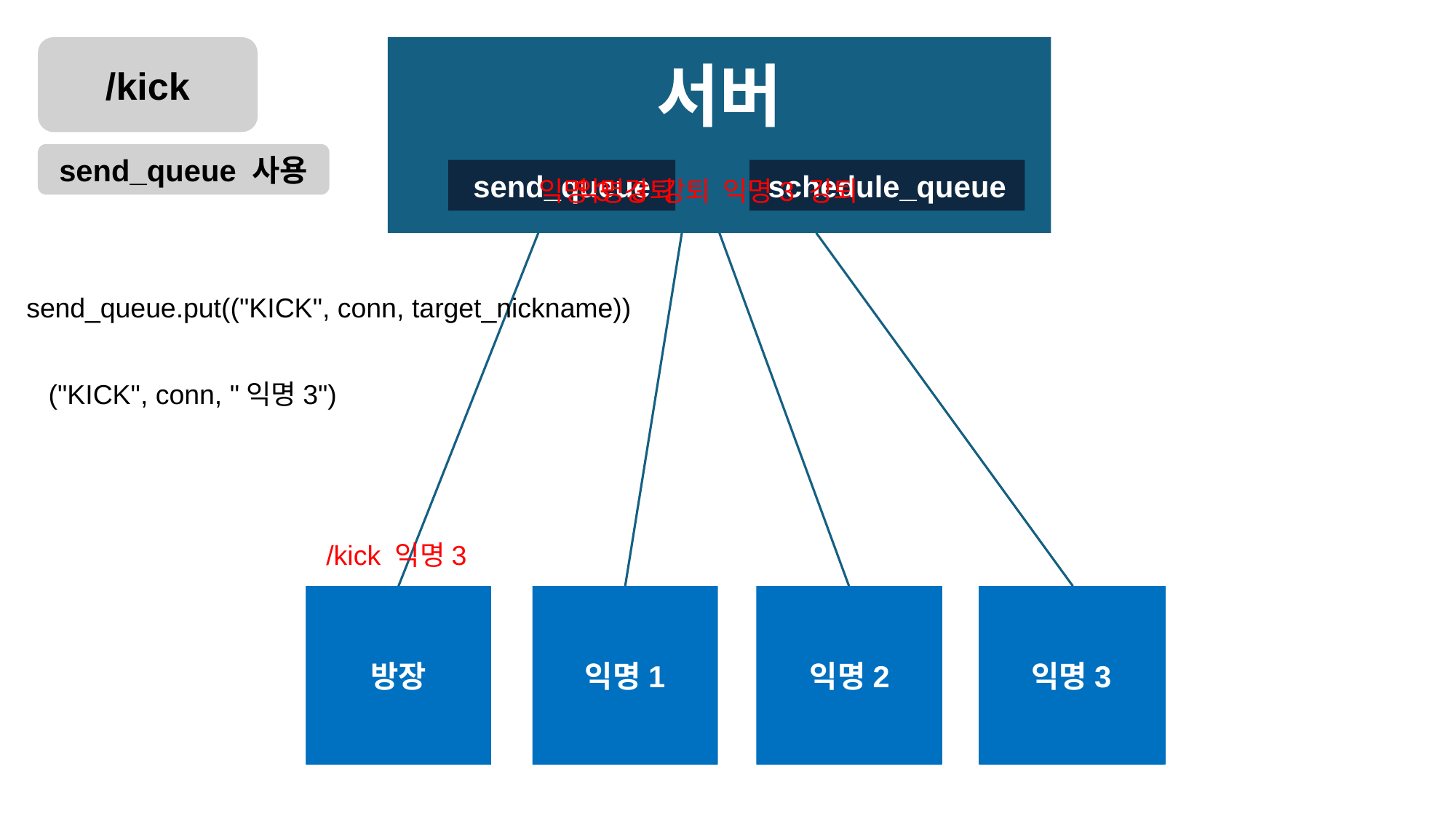

/kick
서버

send_queue 사용
send_queue
schedule_queue
익명3 강퇴
익명3 강퇴
익명3 강퇴
send_queue.put(("KICK", conn, target_nickname))
("KICK", conn, "익명3")
/kick 익명3
방장
클라이언트
1
익명1
클라이언트
2
클라이언트
3
익명2
익명3
클라이언트
4